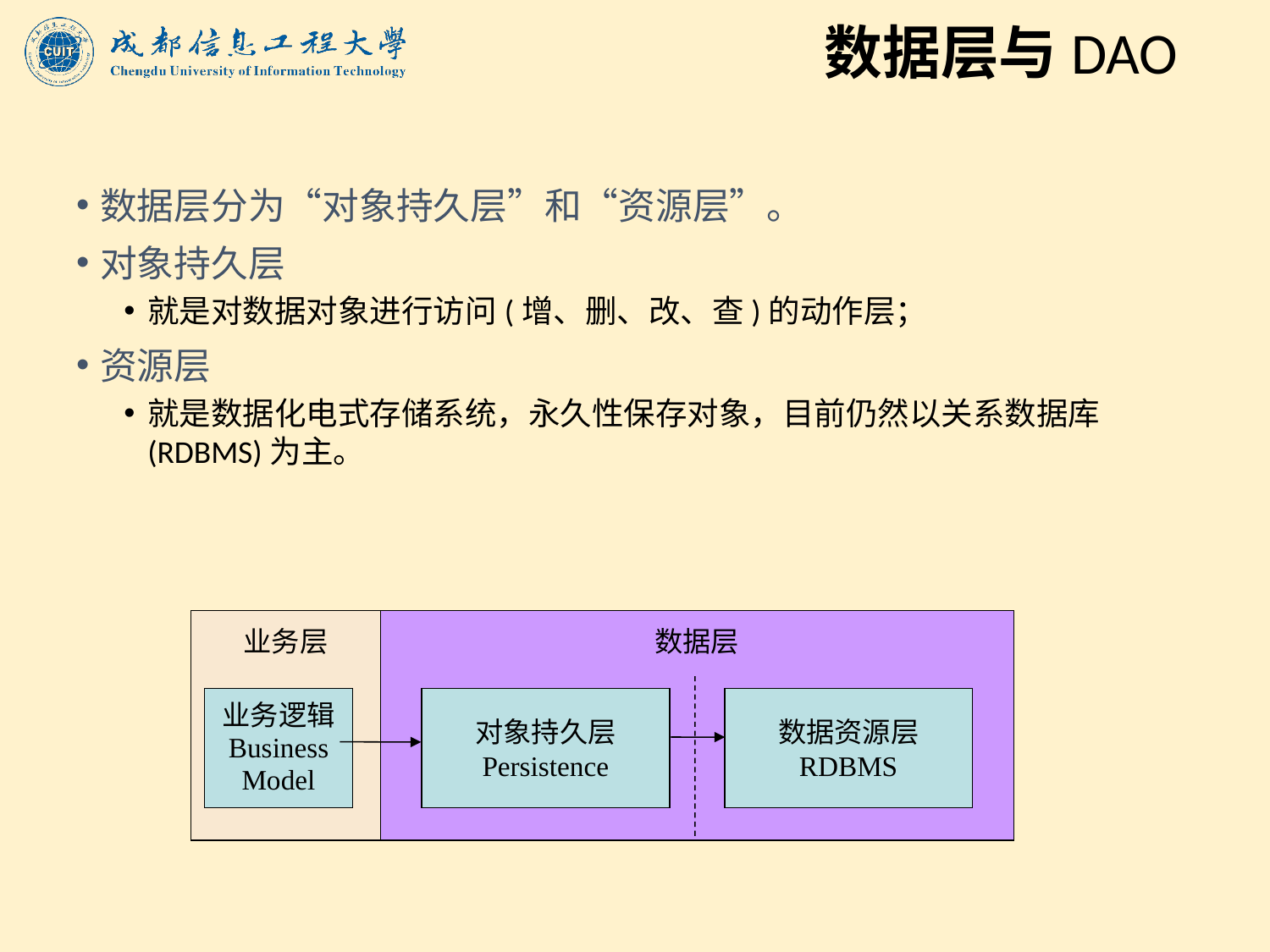

# 数据层与DAO
数据层分为“对象持久层”和“资源层”。
对象持久层
就是对数据对象进行访问(增、删、改、查)的动作层；
资源层
就是数据化电式存储系统，永久性保存对象，目前仍然以关系数据库(RDBMS)为主。

业务层

数据层

业务逻辑
BusinessModel
对象持久层
Persistence
数据资源层
RDBMS